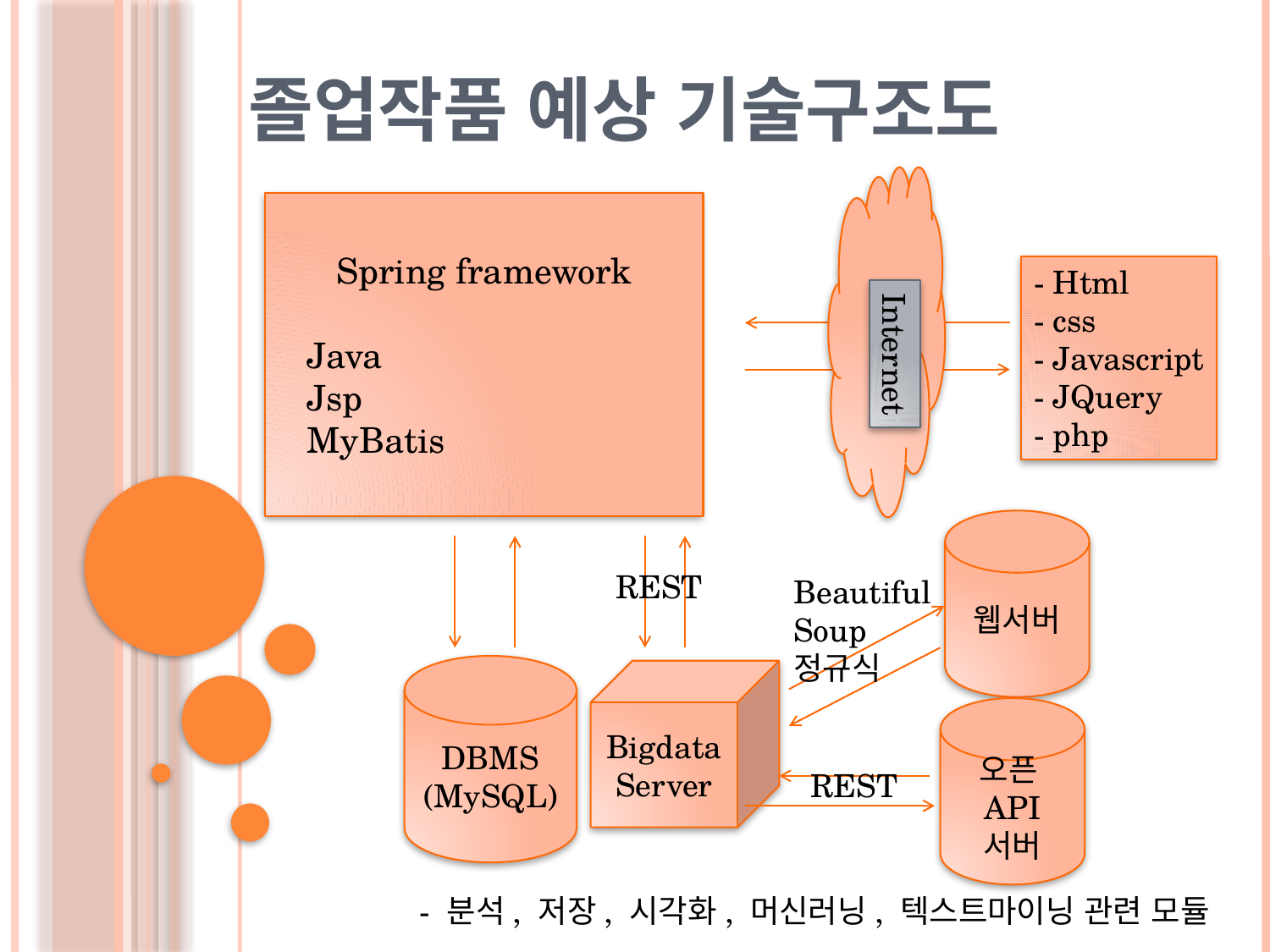

# 졸업작품 예상 기술구조도

Internet
Spring framework

   Java
   Jsp
   MyBatis
- Html
- css
- Javascript
- JQuery
- php
웹서버
REST
Beautiful Soup
정규식
DBMS
(MySQL)
Bigdata
Server
오픈API
서버
REST
- 분석, 저장, 시각화, 머신러닝, 텍스트마이닝 관련 모듈